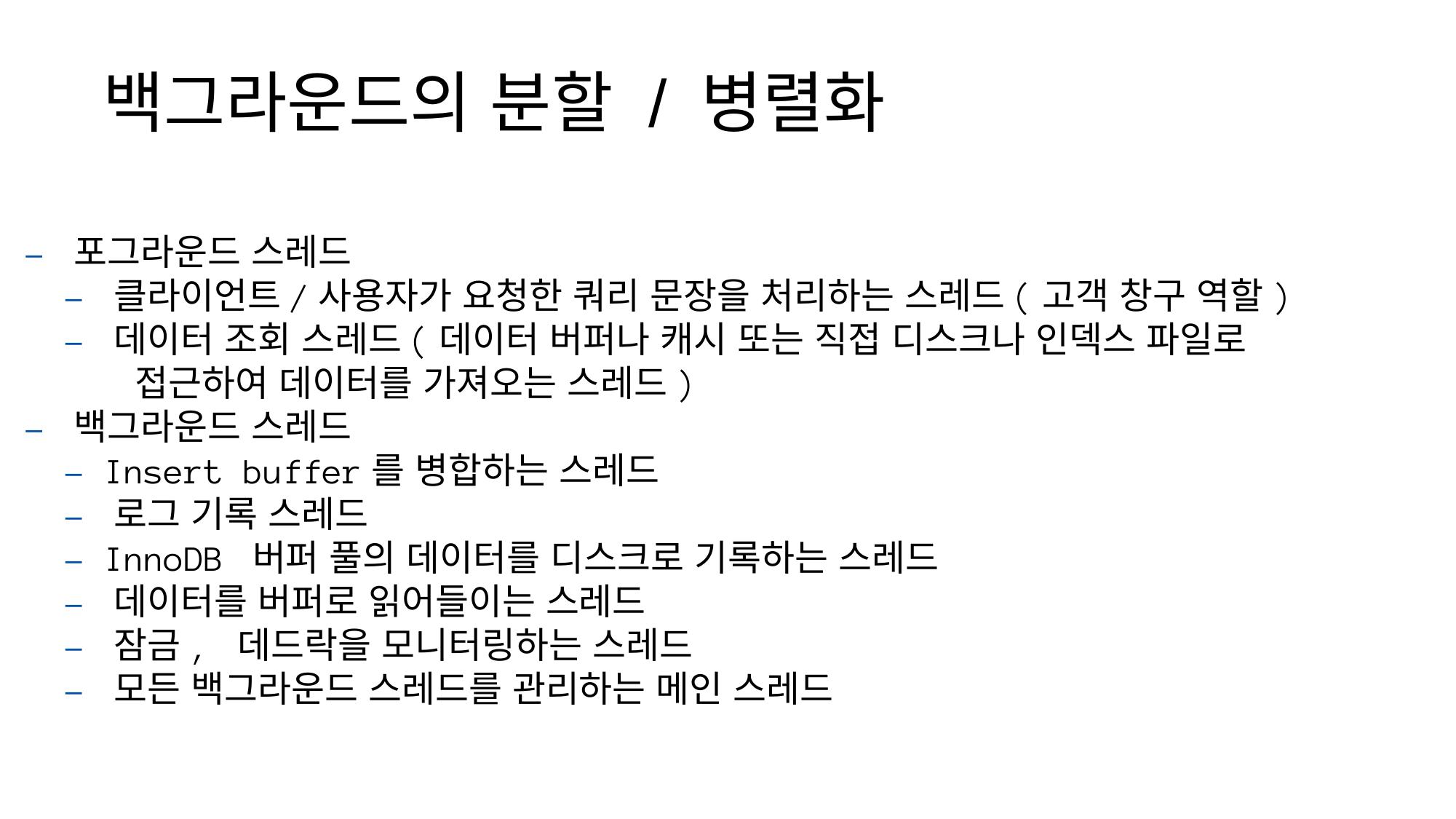

# 백그라운드의 분할 / 병렬화
- 포그라운드 스레드
  - 클라이언트/사용자가 요청한 쿼리 문장을 처리하는 스레드(고객 창구 역할)
  - 데이터 조회 스레드(데이터 버퍼나 캐시 또는 직접 디스크나 인덱스 파일로                        	접근하여 데이터를 가져오는 스레드)
- 백그라운드 스레드
  - Insert buffer를 병합하는 스레드
  - 로그 기록 스레드
  - InnoDB 버퍼 풀의 데이터를 디스크로 기록하는 스레드
  - 데이터를 버퍼로 읽어들이는 스레드
  - 잠금, 데드락을 모니터링하는 스레드
  - 모든 백그라운드 스레드를 관리하는 메인 스레드